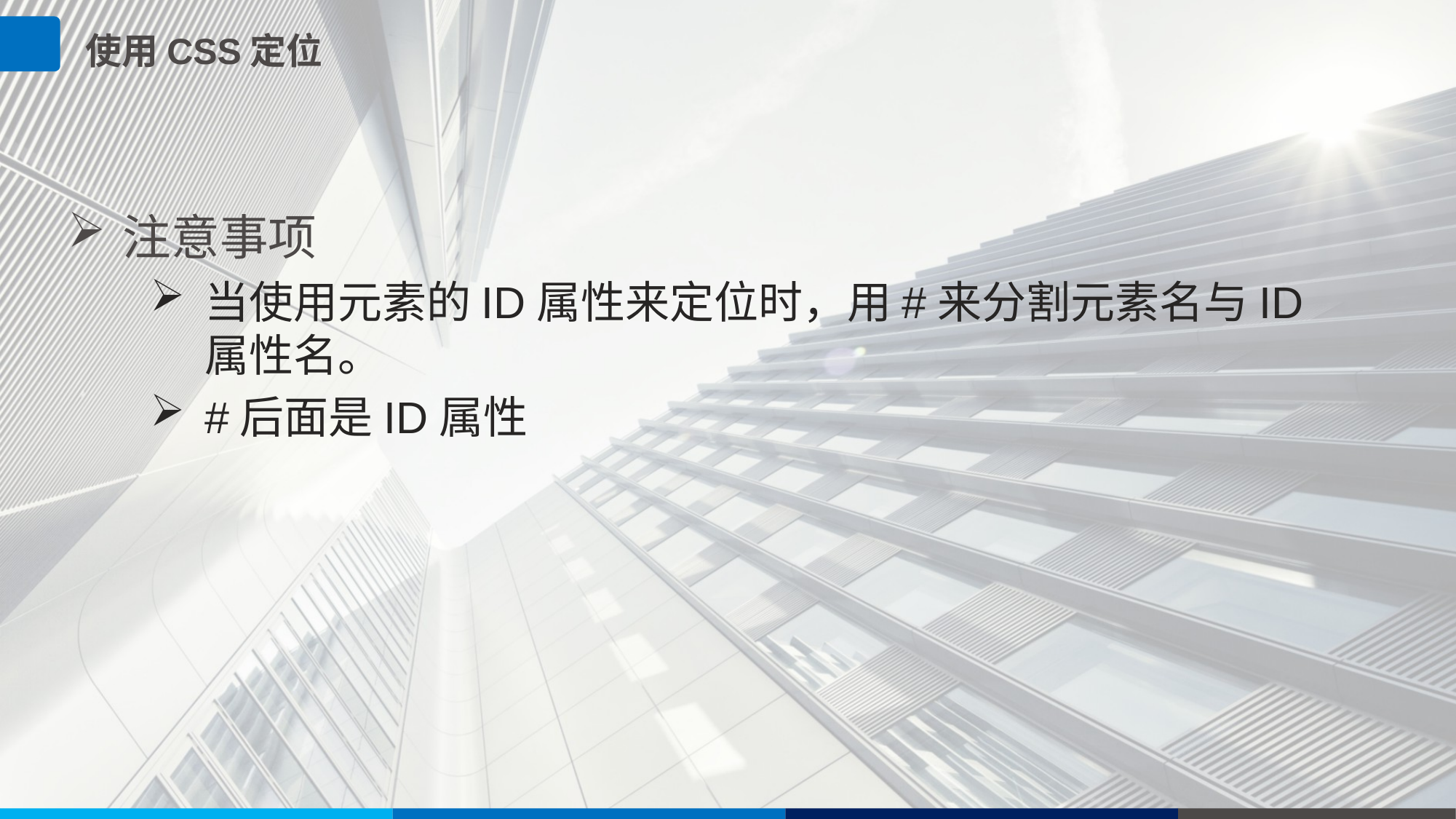

使用CSS定位
注意事项
当使用元素的ID属性来定位时，用#来分割元素名与ID属性名。
#后面是ID属性